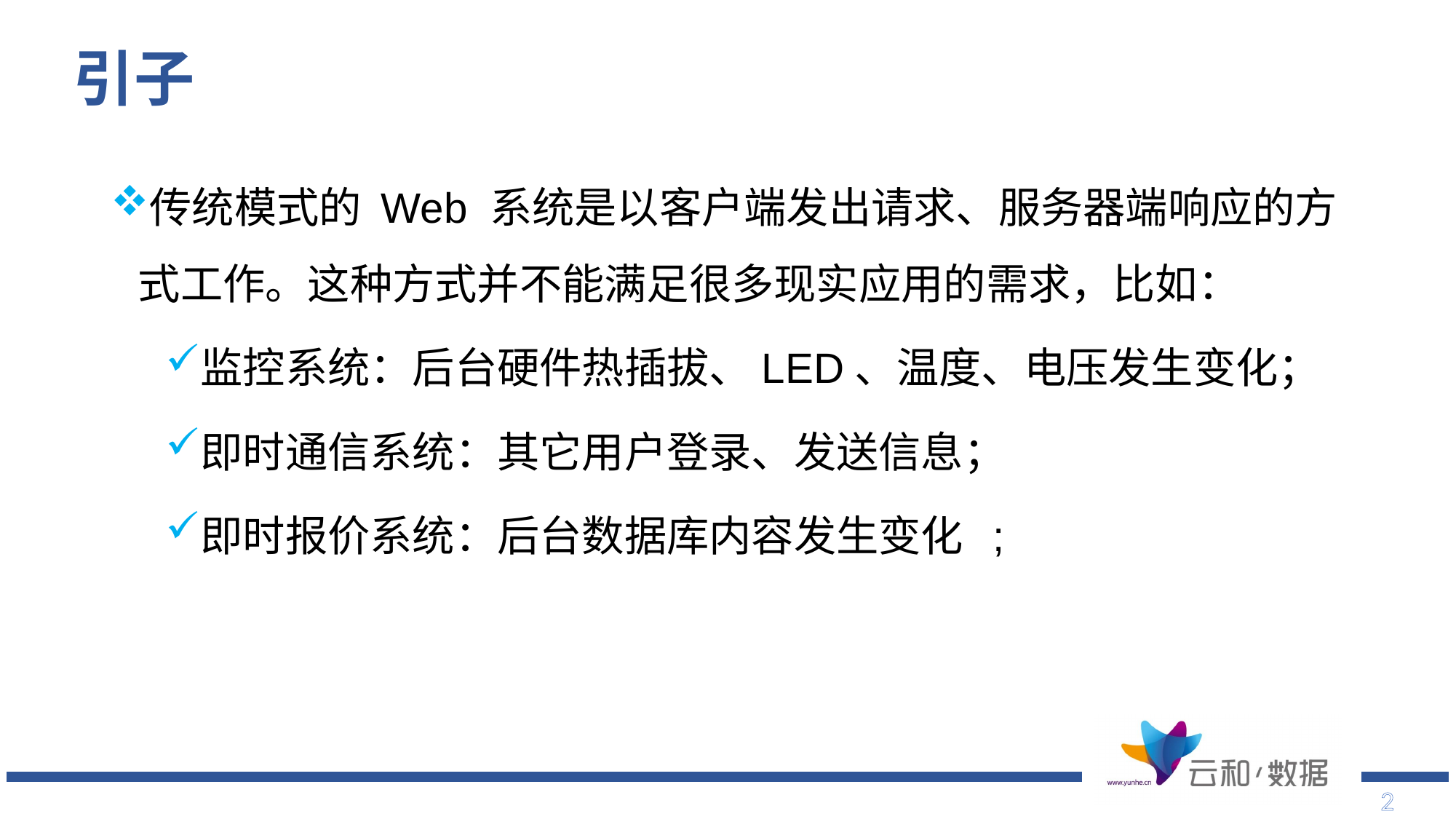

# 引子
传统模式的 Web 系统是以客户端发出请求、服务器端响应的方式工作。这种方式并不能满足很多现实应用的需求，比如：
监控系统：后台硬件热插拔、LED、温度、电压发生变化；
即时通信系统：其它用户登录、发送信息；
即时报价系统：后台数据库内容发生变化  ;